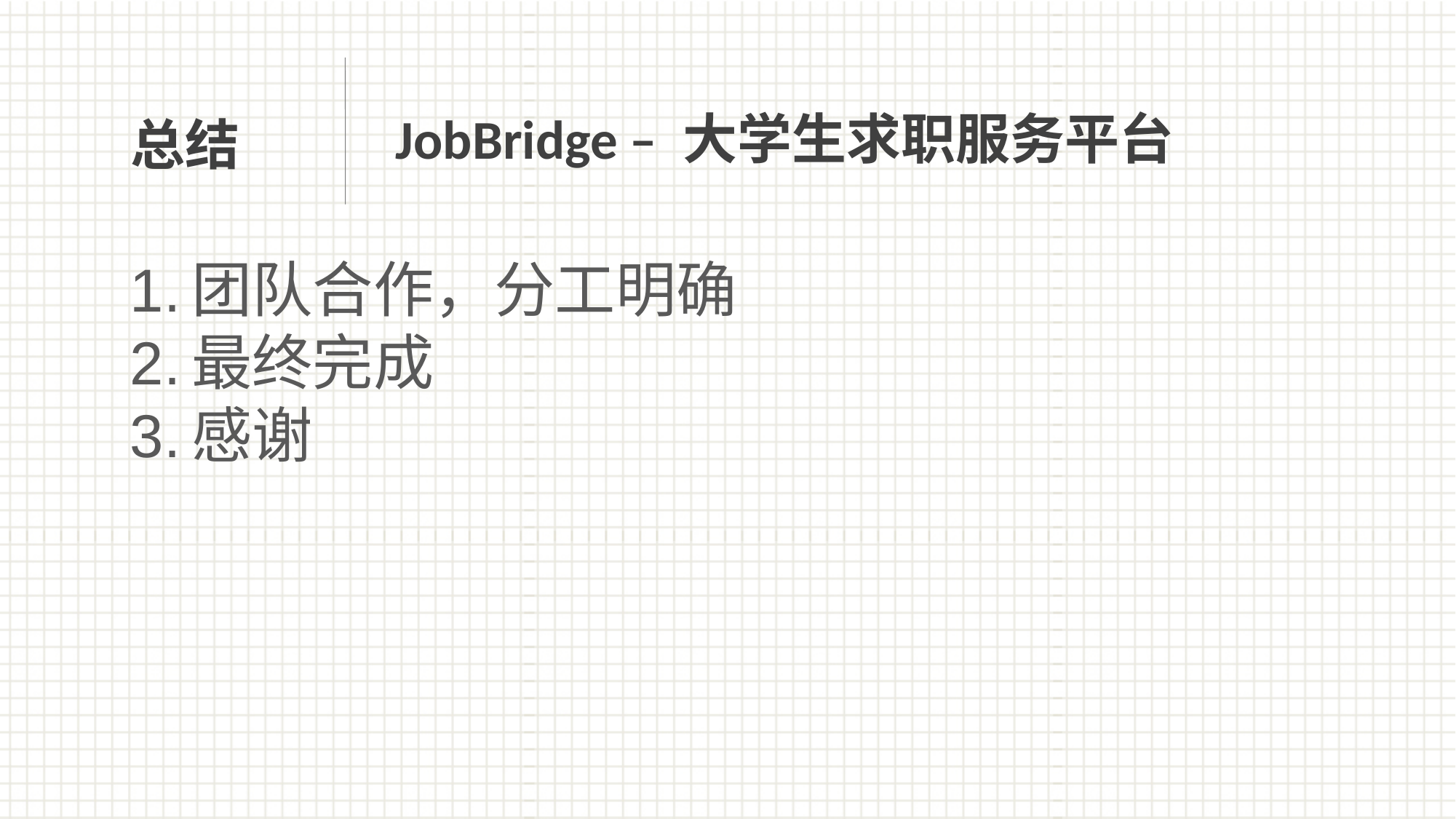

JobBridge – 大学生求职服务平台
总结
团队合作，分工明确
最终完成
感谢